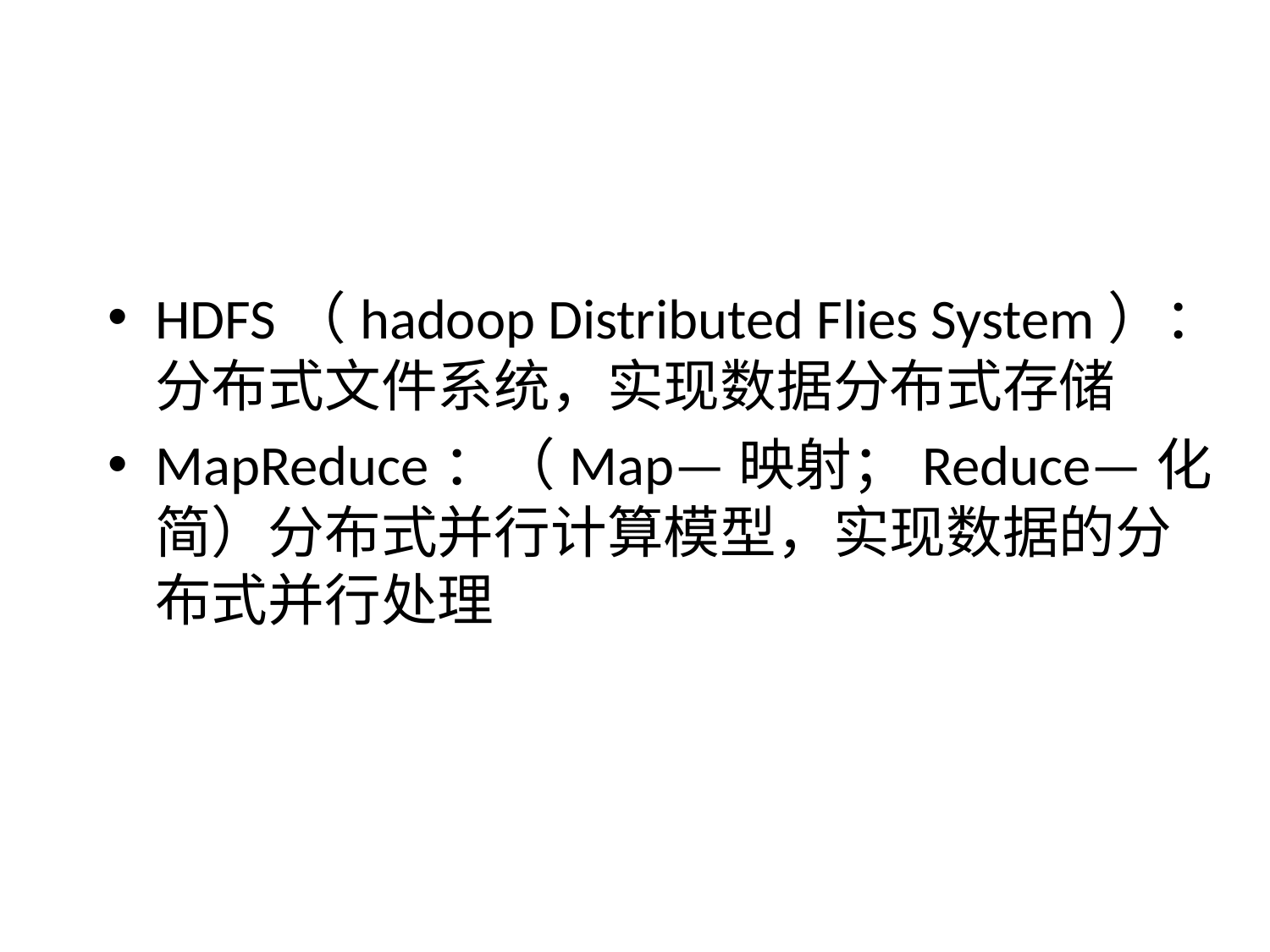

HDFS（hadoop Distributed Flies System）：分布式文件系统，实现数据分布式存储
MapReduce：（Map—映射；Reduce—化简）分布式并行计算模型，实现数据的分布式并行处理